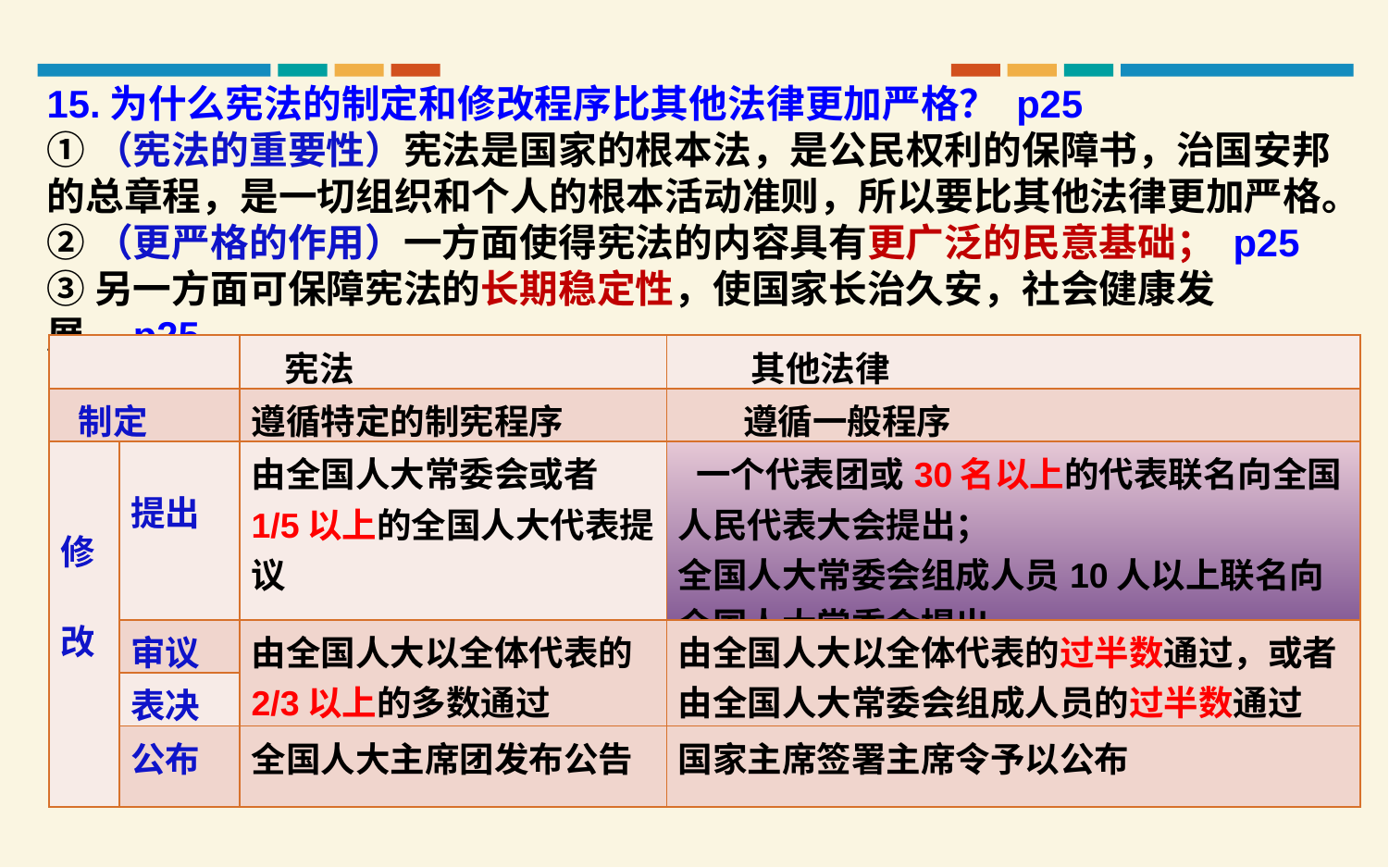

15.为什么宪法的制定和修改程序比其他法律更加严格？ p25
①（宪法的重要性）宪法是国家的根本法，是公民权利的保障书，治国安邦的总章程，是一切组织和个人的根本活动准则，所以要比其他法律更加严格。
②（更严格的作用）一方面使得宪法的内容具有更广泛的民意基础； p25
③另一方面可保障宪法的长期稳定性，使国家长治久安，社会健康发展。p25
|  |  | 宪法 | 其他法律 |
| --- | --- | --- | --- |
| 制定 |  | 遵循特定的制宪程序 | 遵循一般程序 |
| 修 改 | 提出 | 由全国人大常委会或者1/5以上的全国人大代表提议 | 一个代表团或30名以上的代表联名向全国人民代表大会提出； 全国人大常委会组成人员10人以上联名向全国人大常委会提出。 |
|  | 审议 | 由全国人大以全体代表的2/3以上的多数通过 | 由全国人大以全体代表的过半数通过，或者由全国人大常委会组成人员的过半数通过 |
|  | 表决 |  |  |
|  | 公布 | 全国人大主席团发布公告 | 国家主席签署主席令予以公布 |